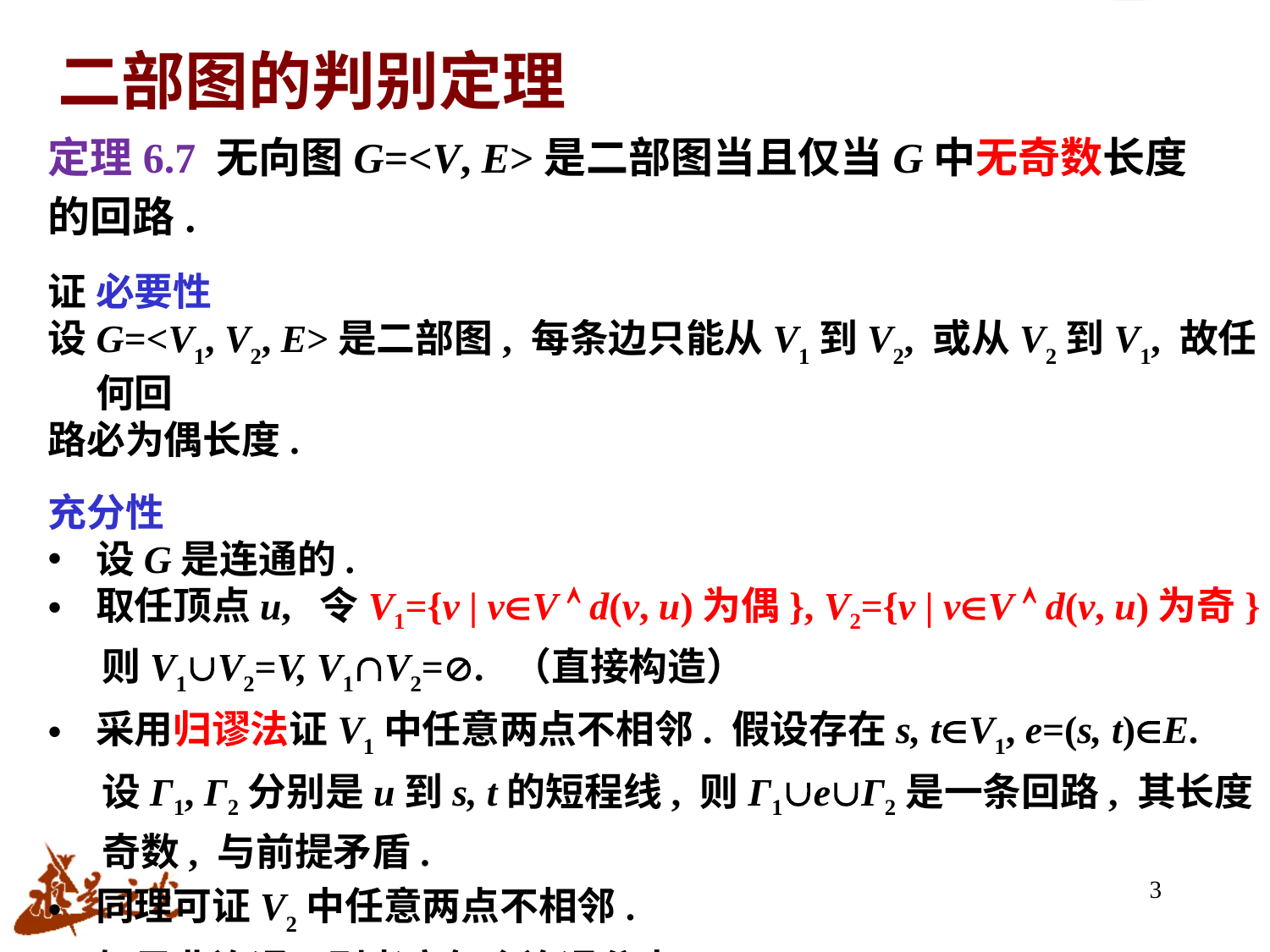

# 二部图的判别定理
定理6.7 无向图G=<V, E>是二部图当且仅当G中无奇数长度
的回路.
证 必要性
设G=<V1, V2, E>是二部图, 每条边只能从V1到V2, 或从V2到V1, 故任何回
路必为偶长度.
充分性
设G是连通的.
取任顶点u,  令V1={v | v∈V ∧ d(v, u)为偶}, V2={v | v∈V ∧ d(v, u)为奇}
     则V1∪V2=V, V1∩V2=∅.  （直接构造）
采用归谬法证V1中任意两点不相邻. 假设存在s, t∈V1, e=(s, t)∈E.
     设Γ1, Γ2分别是u到s, t的短程线, 则Γ1∪e∪Γ2是一条回路, 其长度
     奇数, 与前提矛盾.
同理可证V2中任意两点不相邻.
如果非连通，则考察每个连通分支。
3